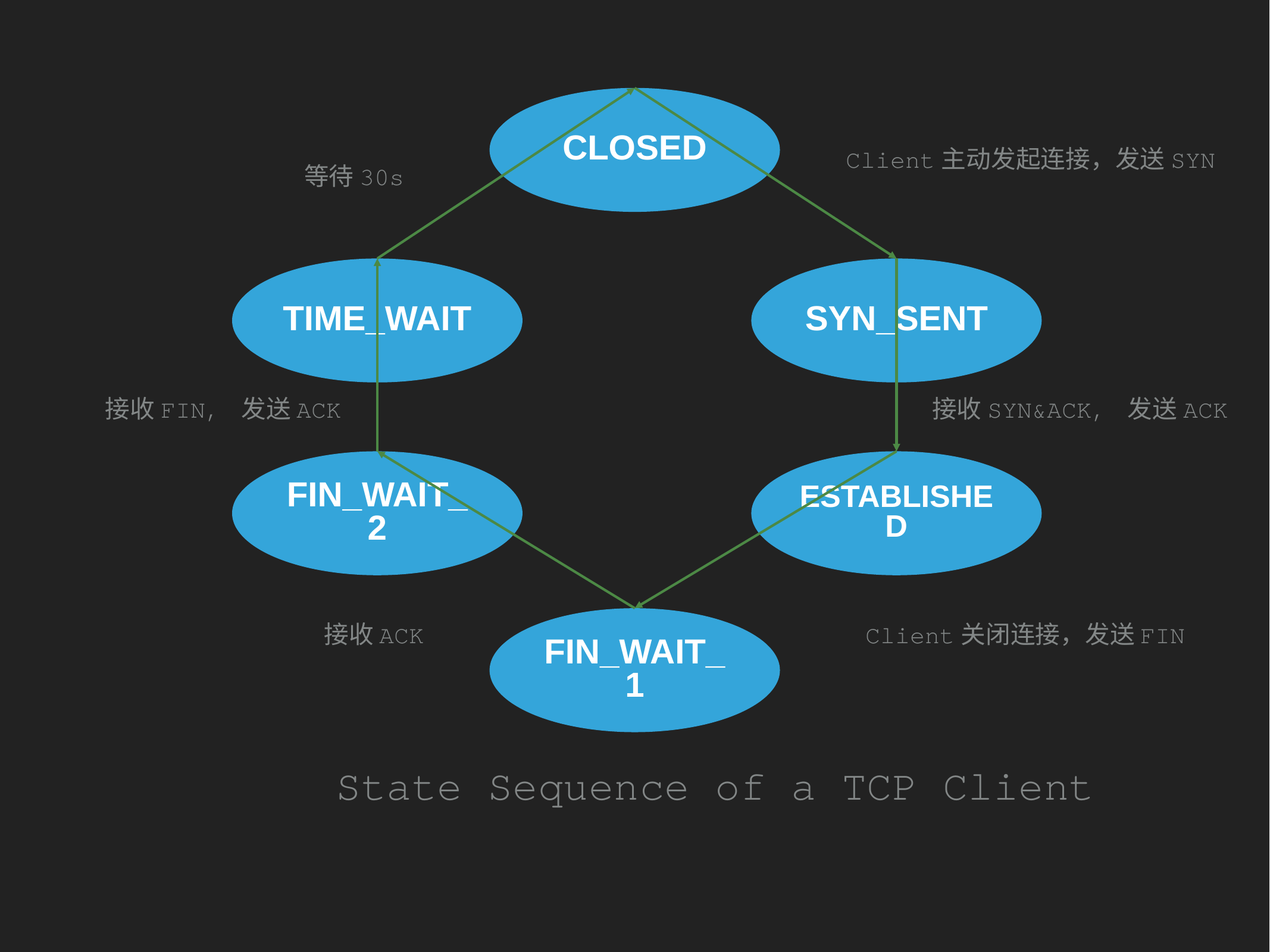

CLOSED
Client主动发起连接，发送SYN
等待30s
TIME_WAIT
SYN_SENT
接收FIN, 发送ACK
接收SYN&ACK, 发送ACK
FIN_WAIT_2
ESTABLISHED
FIN_WAIT_1
接收ACK
Client关闭连接，发送FIN
State Sequence of a TCP Client